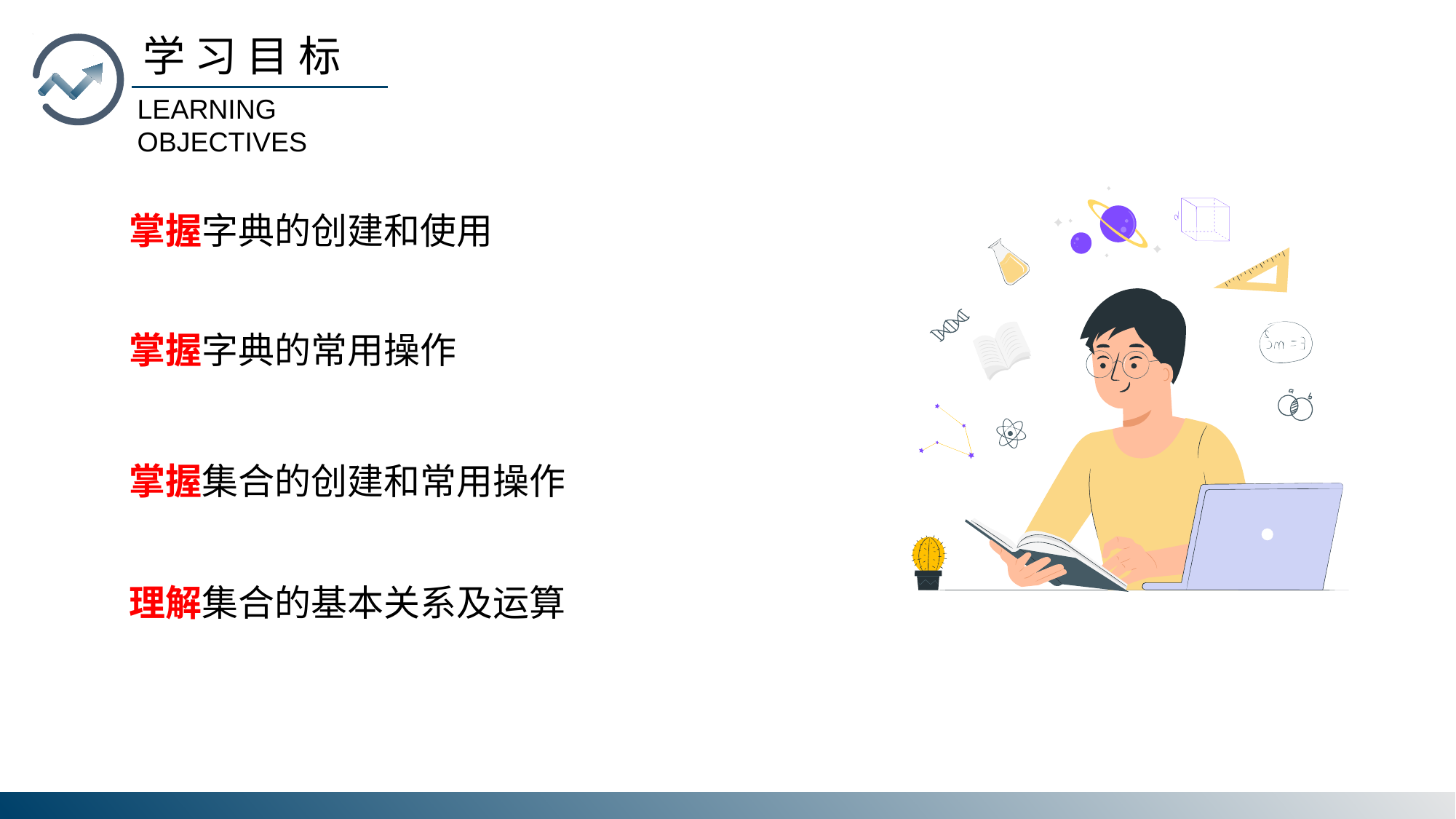

掌握字典的创建和使用
掌握字典的常用操作
掌握集合的创建和常用操作
理解集合的基本关系及运算